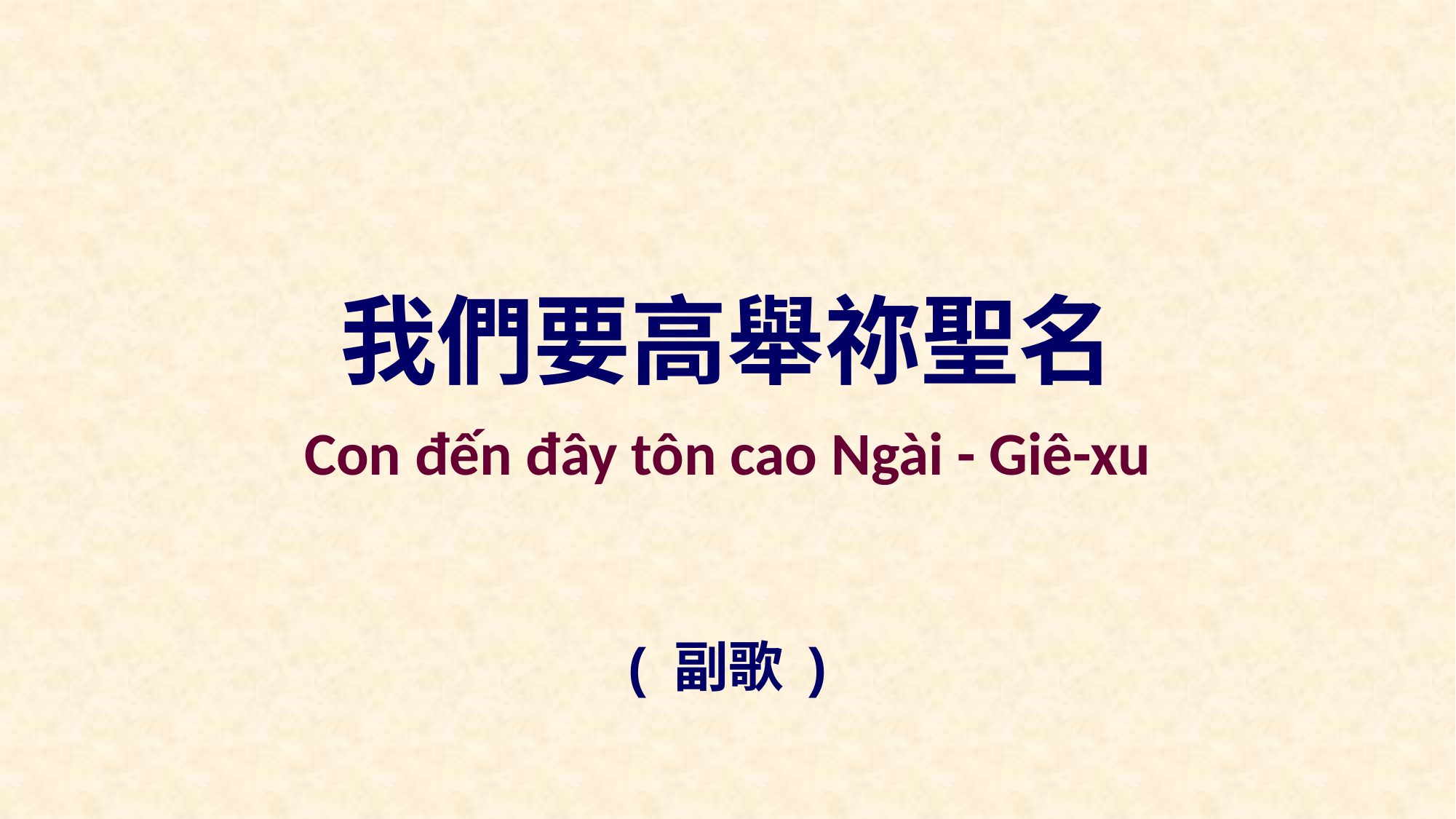

我們要高舉祢聖名
Con đến đây tôn cao Ngài - Giê-xu
( 副歌 )